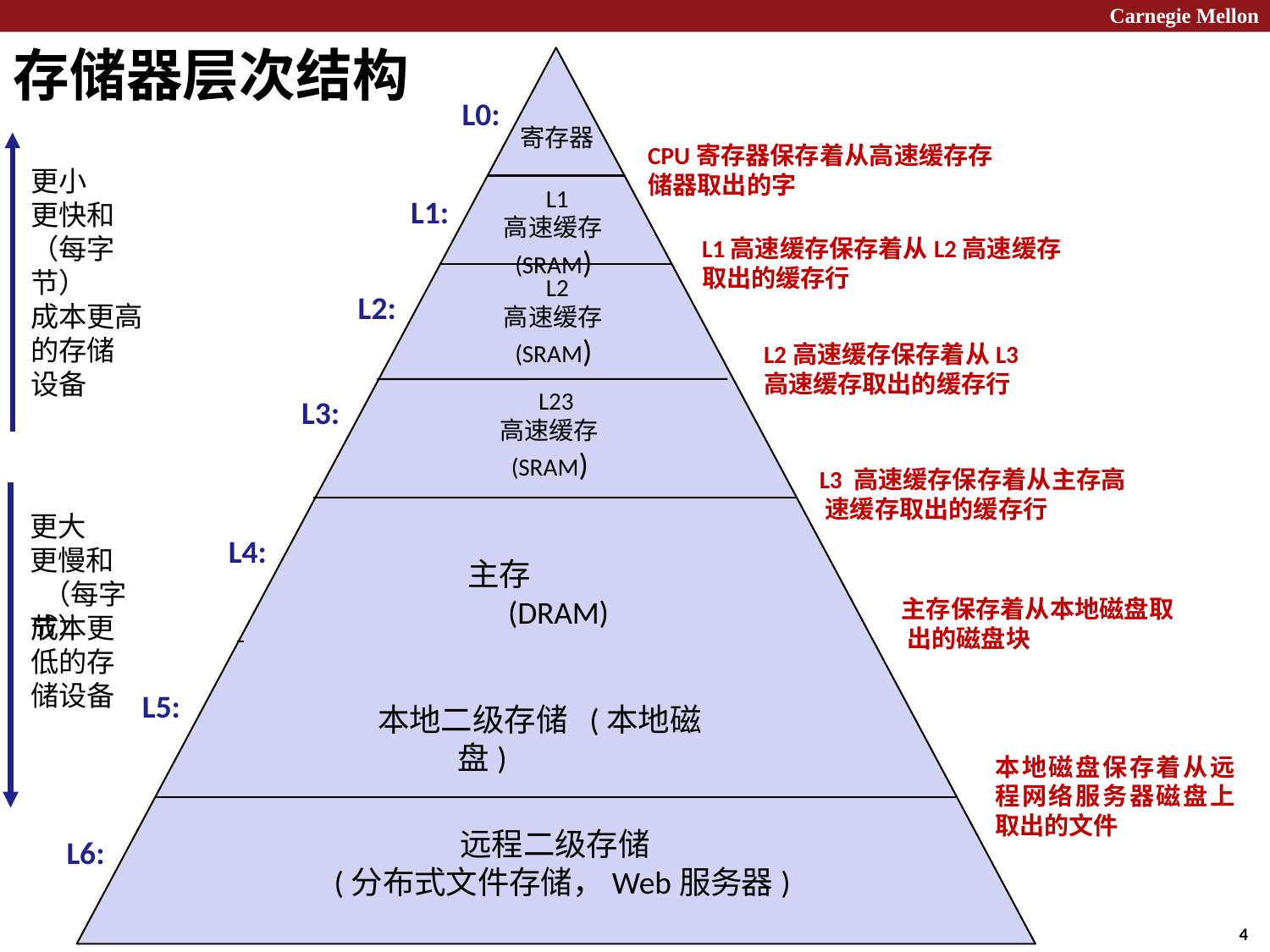

Carnegie Mellon
# 存储器层次结构

L0:
寄存器

CPU寄存器保存着从高速缓存存储器取出的字

更小

L1
高速缓存  (SRAM)
L1:
更快和
（每字节）
成本更高的存储
设备
L1高速缓存保存着从L2高速缓存取出的缓存行

L2
高速缓存  (SRAM)
L2:
L2高速缓存保存着从L3高速缓存取出的缓存行
L23
高速缓存  (SRAM)
L3:
L3 高速缓存保存着从主存高速缓存取出的缓存行

更大
更慢和
 （每字节）
L4:
主存  (DRAM)
主存保存着从本地磁盘取出的磁盘块
成本更低的存储设备

L5:
本地二级存储  (本地磁盘)
本地磁盘保存着从远程网络服务器磁盘上取出的文件

远程二级存储
  (分布式文件存储，Web服务器)
L6:
4